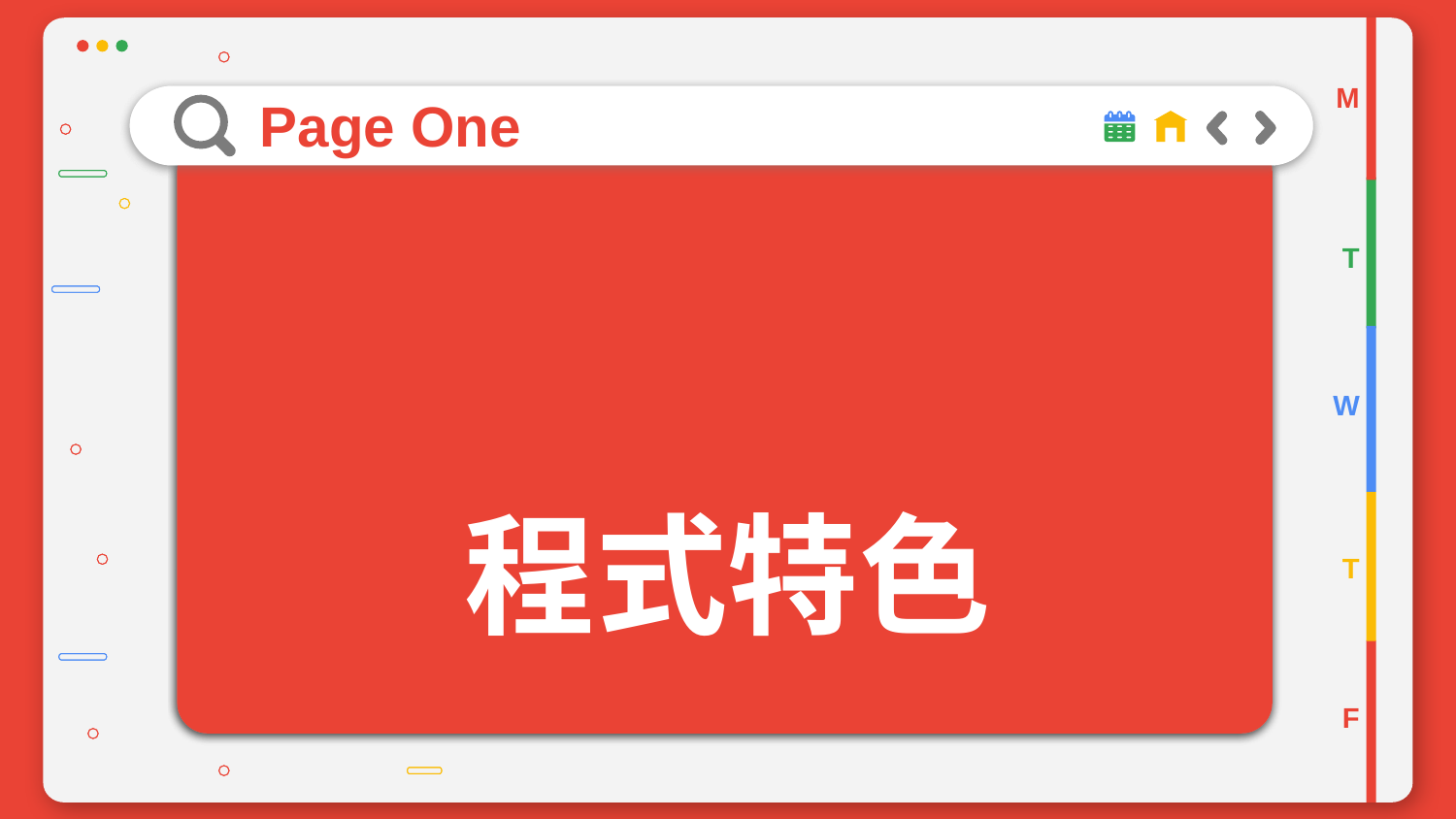

M

Page One

T

W

程式特色
T

F